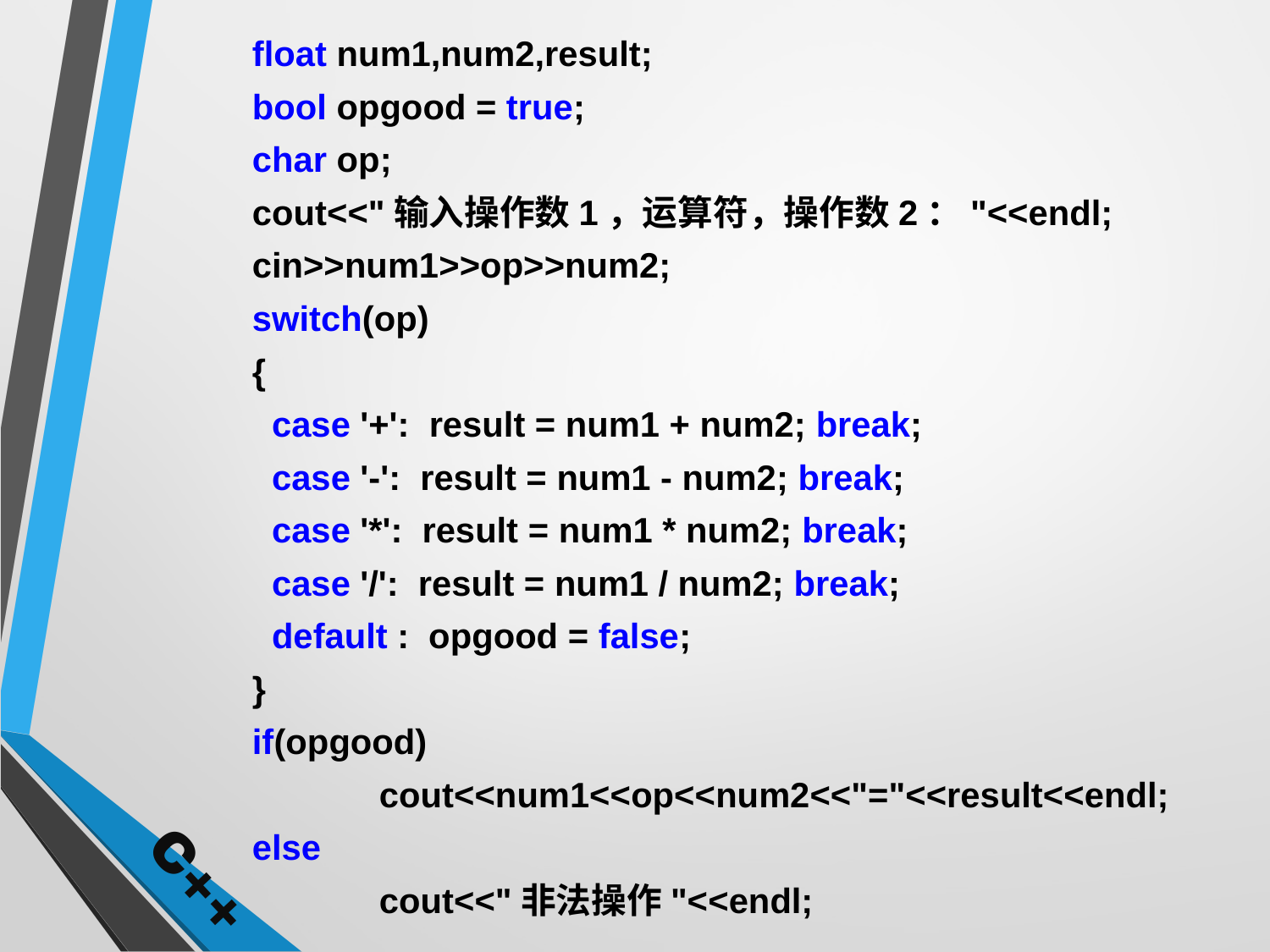

float num1,num2,result;
	bool opgood = true;
	char op;
	cout<<"输入操作数1，运算符，操作数2："<<endl;
	cin>>num1>>op>>num2;
	switch(op)
	{
	  case '+':  result = num1 + num2; break;
	  case '-':  result = num1 - num2; break;
	  case '*':  result = num1 * num2; break;
	  case '/':  result = num1 / num2; break;
	  default :  opgood = false;
	}
	if(opgood)
		cout<<num1<<op<<num2<<"="<<result<<endl;
	else
		cout<<"非法操作"<<endl;